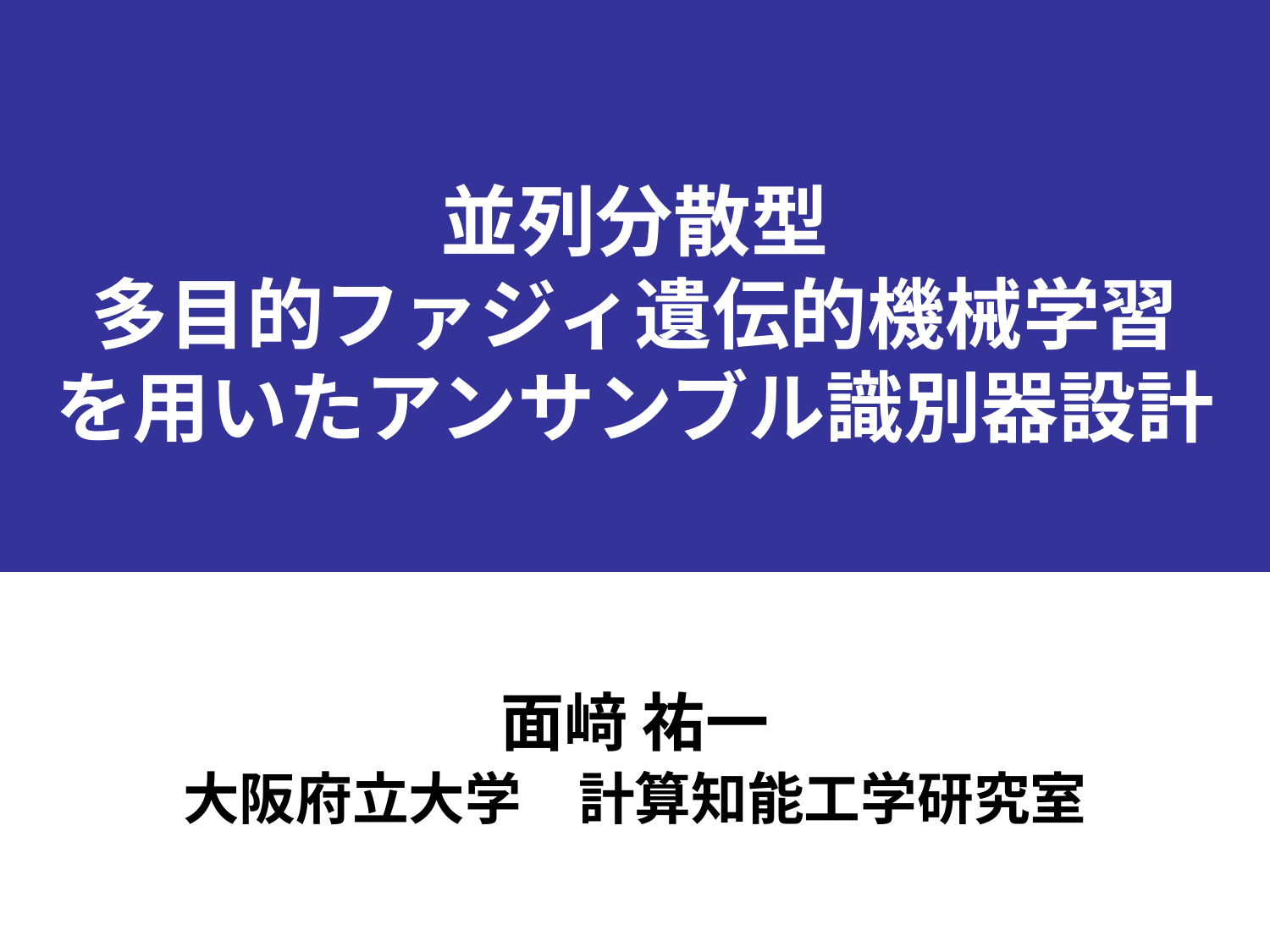

# 並列分散型 多目的ファジィ遺伝的機械学習 を用いたアンサンブル識別器設計
面﨑 祐一
大阪府立大学　計算知能工学研究室